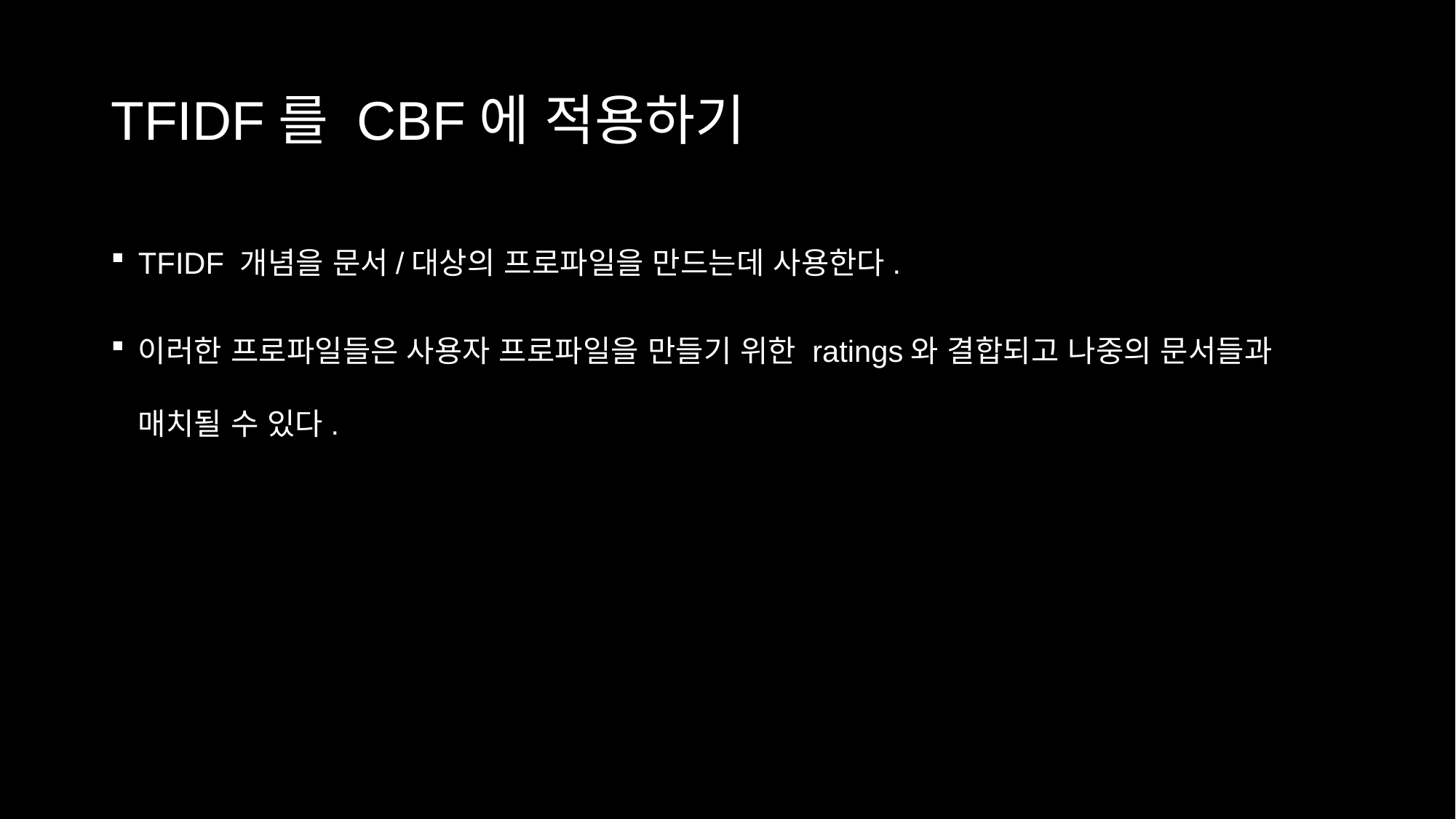

# TFIDF를 CBF에 적용하기
TFIDF 개념을 문서/대상의 프로파일을 만드는데 사용한다.
이러한 프로파일들은 사용자 프로파일을 만들기 위한 ratings와 결합되고 나중의 문서들과 매치될 수 있다.